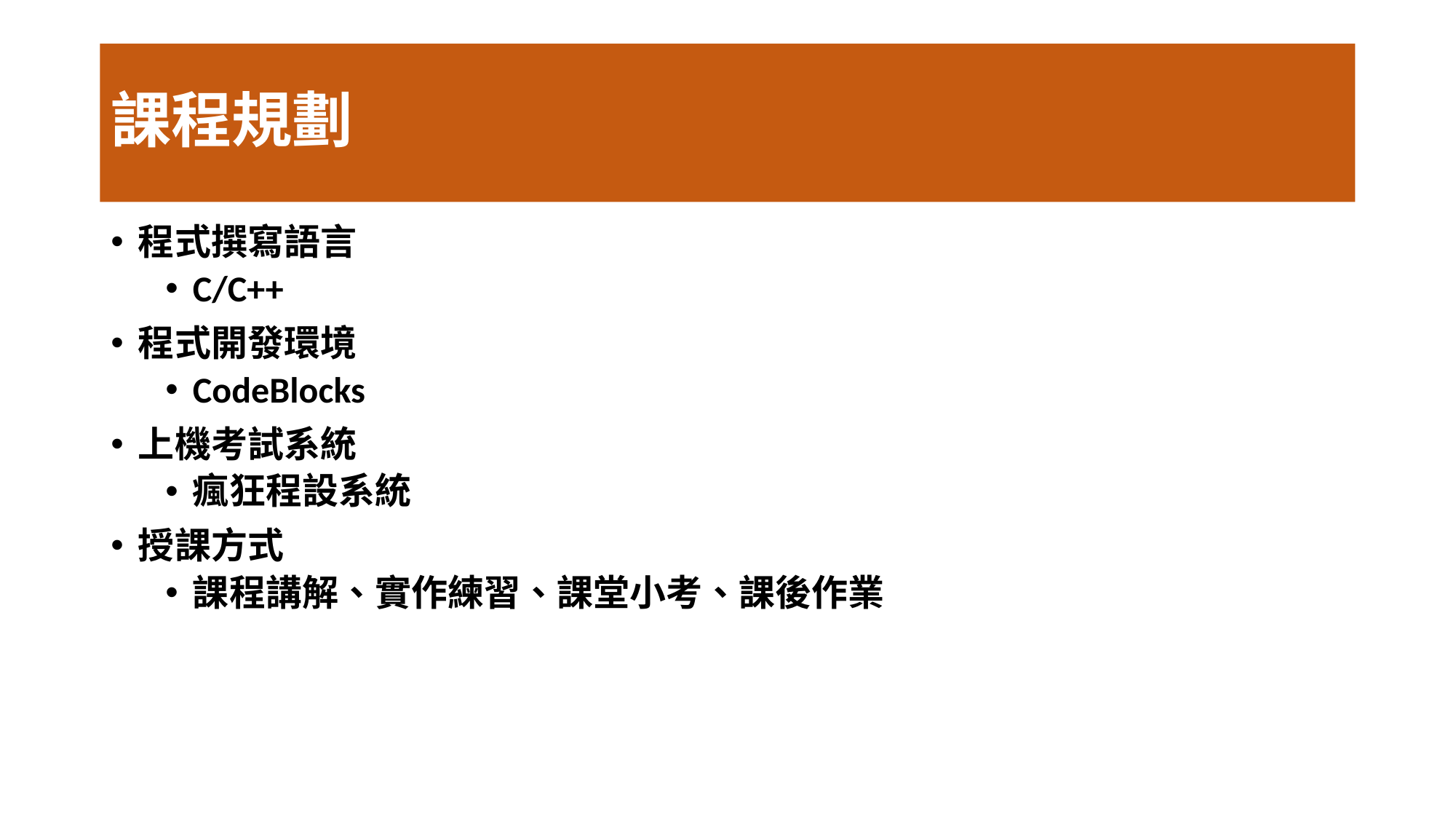

# 課程規劃
程式撰寫語言
C/C++
程式開發環境
CodeBlocks
上機考試系統
瘋狂程設系統
授課方式
課程講解、實作練習、課堂小考、課後作業